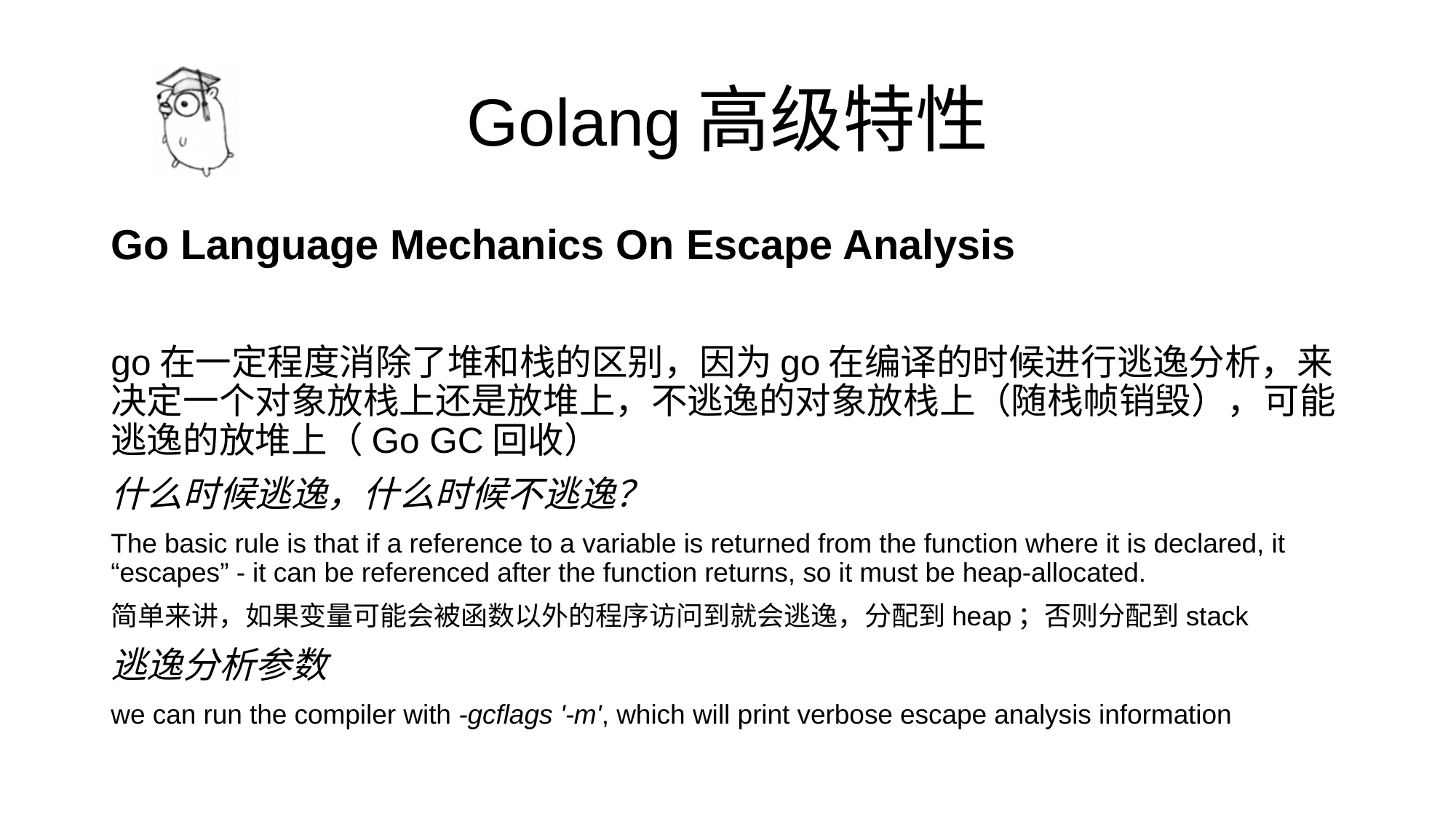

# Golang高级特性
Go Language Mechanics On Escape Analysis

go在一定程度消除了堆和栈的区别，因为go在编译的时候进行逃逸分析，来决定一个对象放栈上还是放堆上，不逃逸的对象放栈上（随栈帧销毁），可能逃逸的放堆上（Go GC回收）
什么时候逃逸，什么时候不逃逸？
The basic rule is that if a reference to a variable is returned from the function where it is declared, it “escapes” - it can be referenced after the function returns, so it must be heap-allocated.
简单来讲，如果变量可能会被函数以外的程序访问到就会逃逸，分配到heap；否则分配到stack
逃逸分析参数
we can run the compiler with -gcflags '-m', which will print verbose escape analysis information